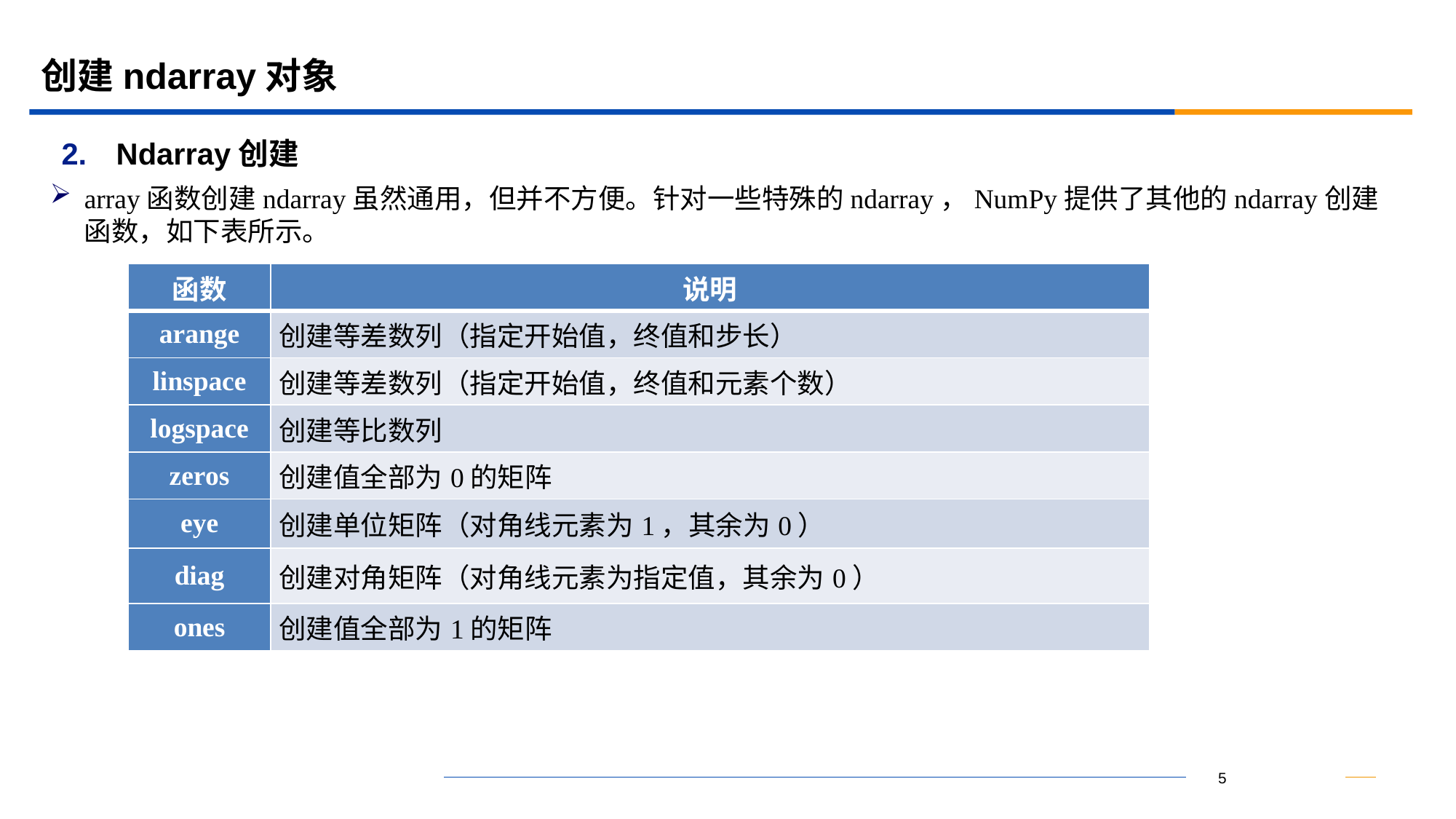

# 创建ndarray对象
Ndarray创建
array函数创建ndarray虽然通用，但并不方便。针对一些特殊的ndarray，NumPy提供了其他的ndarray创建函数，如下表所示。
| 函数 | 说明 |
| --- | --- |
| arange | 创建等差数列（指定开始值，终值和步长） |
| linspace | 创建等差数列（指定开始值，终值和元素个数） |
| logspace | 创建等比数列 |
| zeros | 创建值全部为0的矩阵 |
| eye | 创建单位矩阵（对角线元素为1，其余为0） |
| diag | 创建对角矩阵（对角线元素为指定值，其余为0） |
| ones | 创建值全部为1的矩阵 |